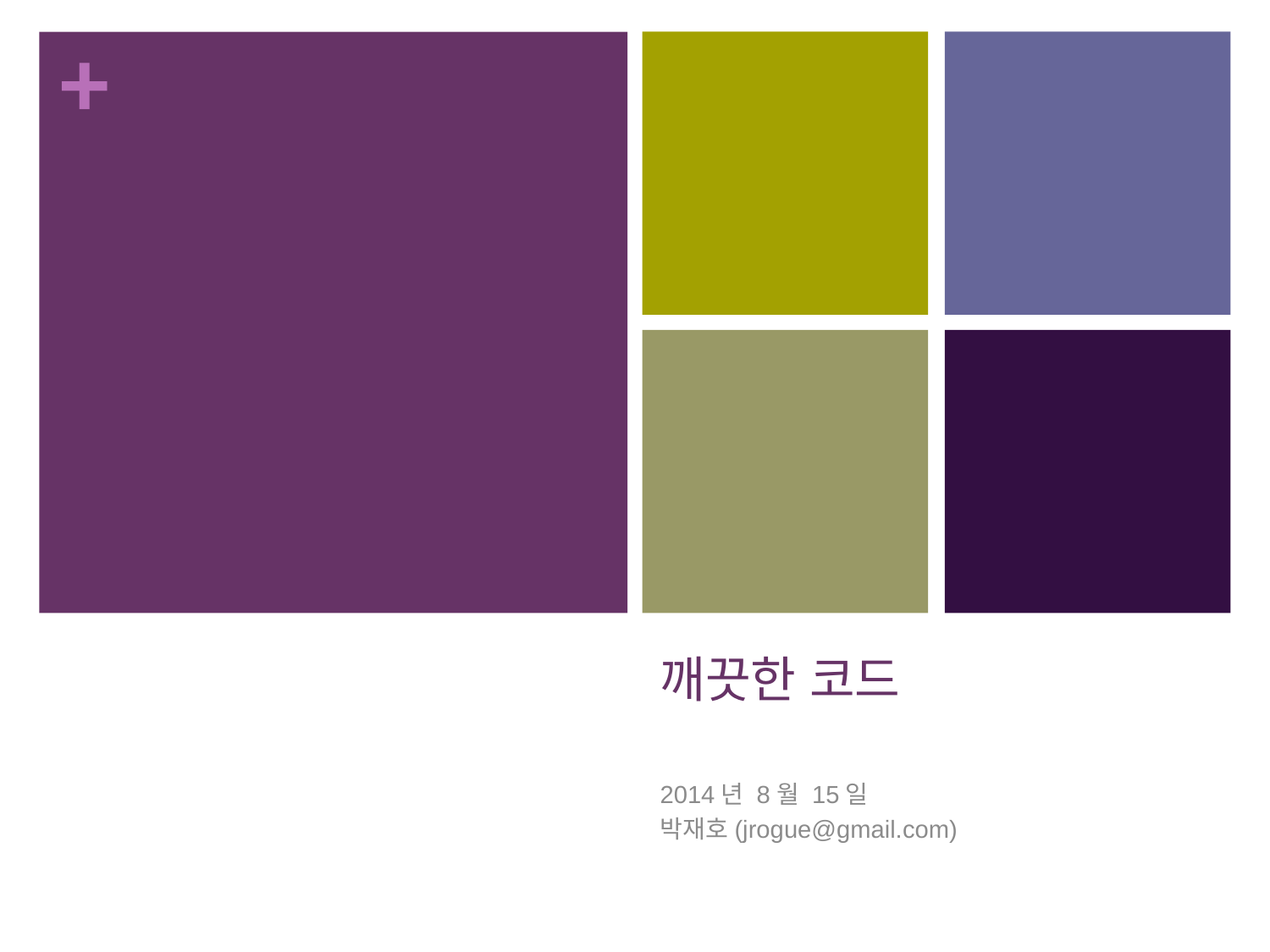

# 깨끗한 코드
2014년 8월 15일
박재호(jrogue@gmail.com)